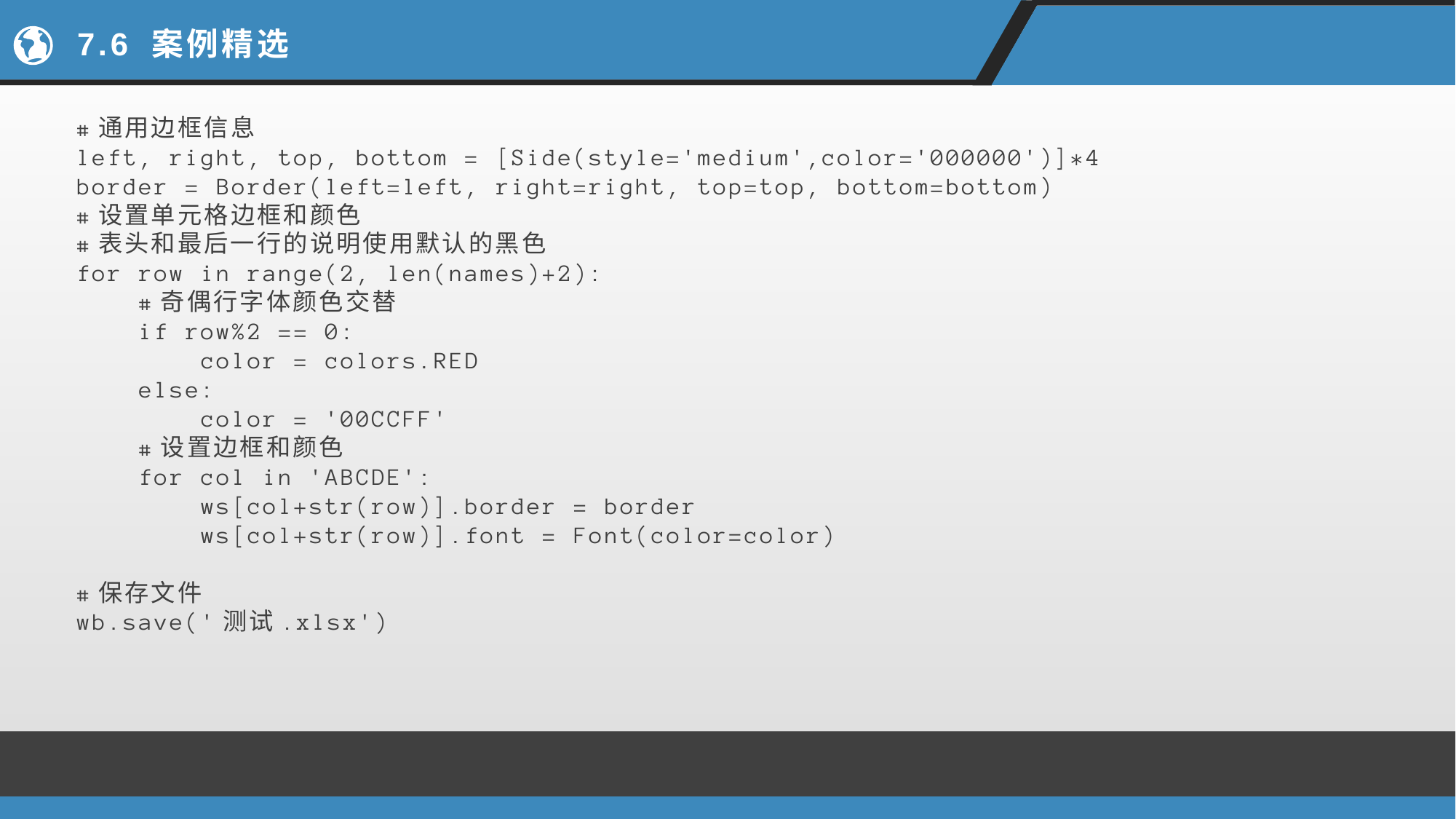

# 7.6 案例精选

#通用边框信息
left, right, top, bottom = [Side(style='medium',color='000000')]*4
border = Border(left=left, right=right, top=top, bottom=bottom)
#设置单元格边框和颜色
#表头和最后一行的说明使用默认的黑色
for row in range(2, len(names)+2):
    #奇偶行字体颜色交替
    if row%2 == 0:
        color = colors.RED
    else:
        color = '00CCFF'
    #设置边框和颜色
    for col in 'ABCDE':
        ws[col+str(row)].border = border
        ws[col+str(row)].font = Font(color=color)

#保存文件
wb.save('测试.xlsx')